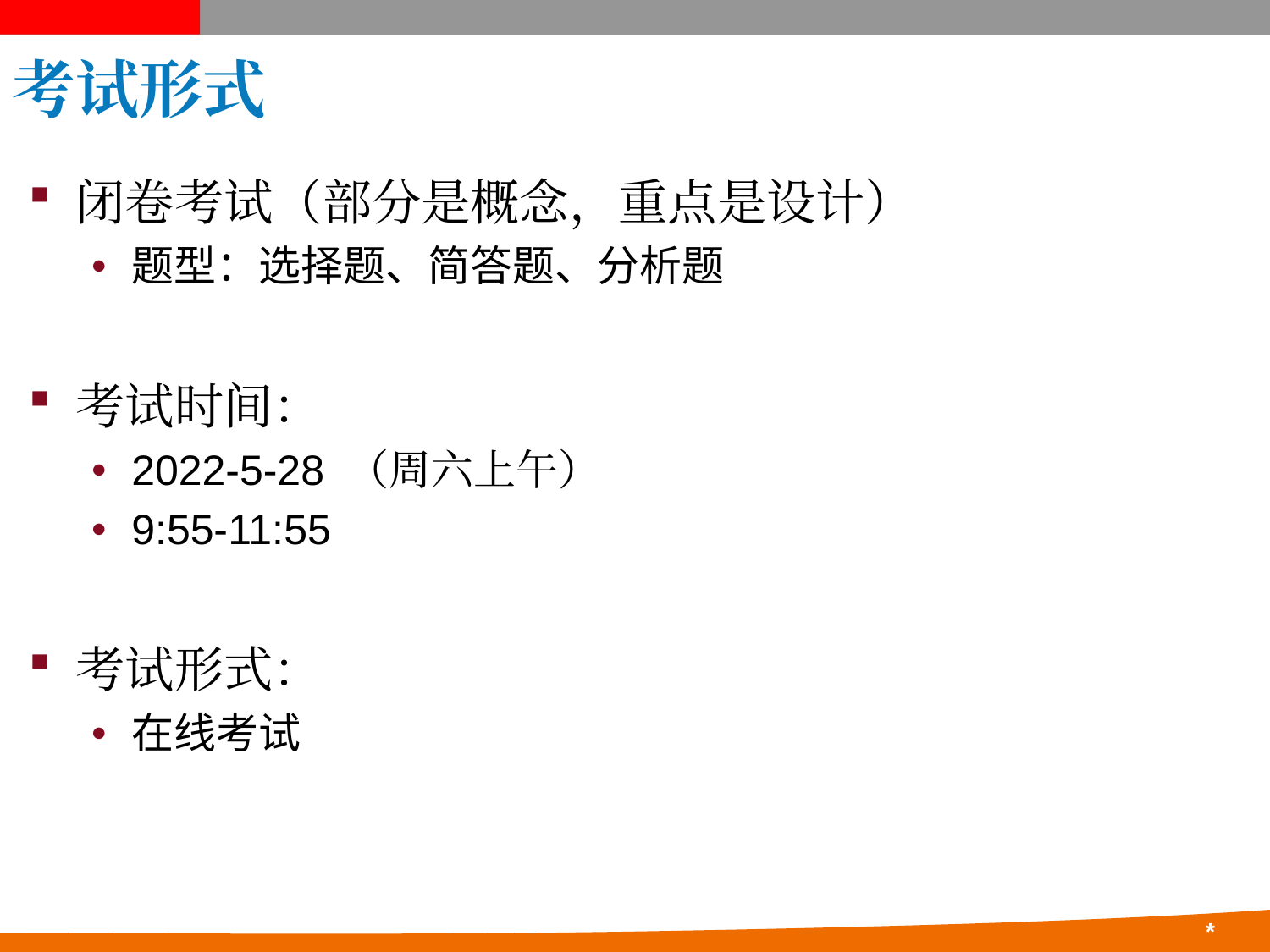

# 考试形式
闭卷考试（部分是概念，重点是设计）
题型：选择题、简答题、分析题

考试时间：
2022-5-28 （周六上午）
9:55-11:55

考试形式：
在线考试